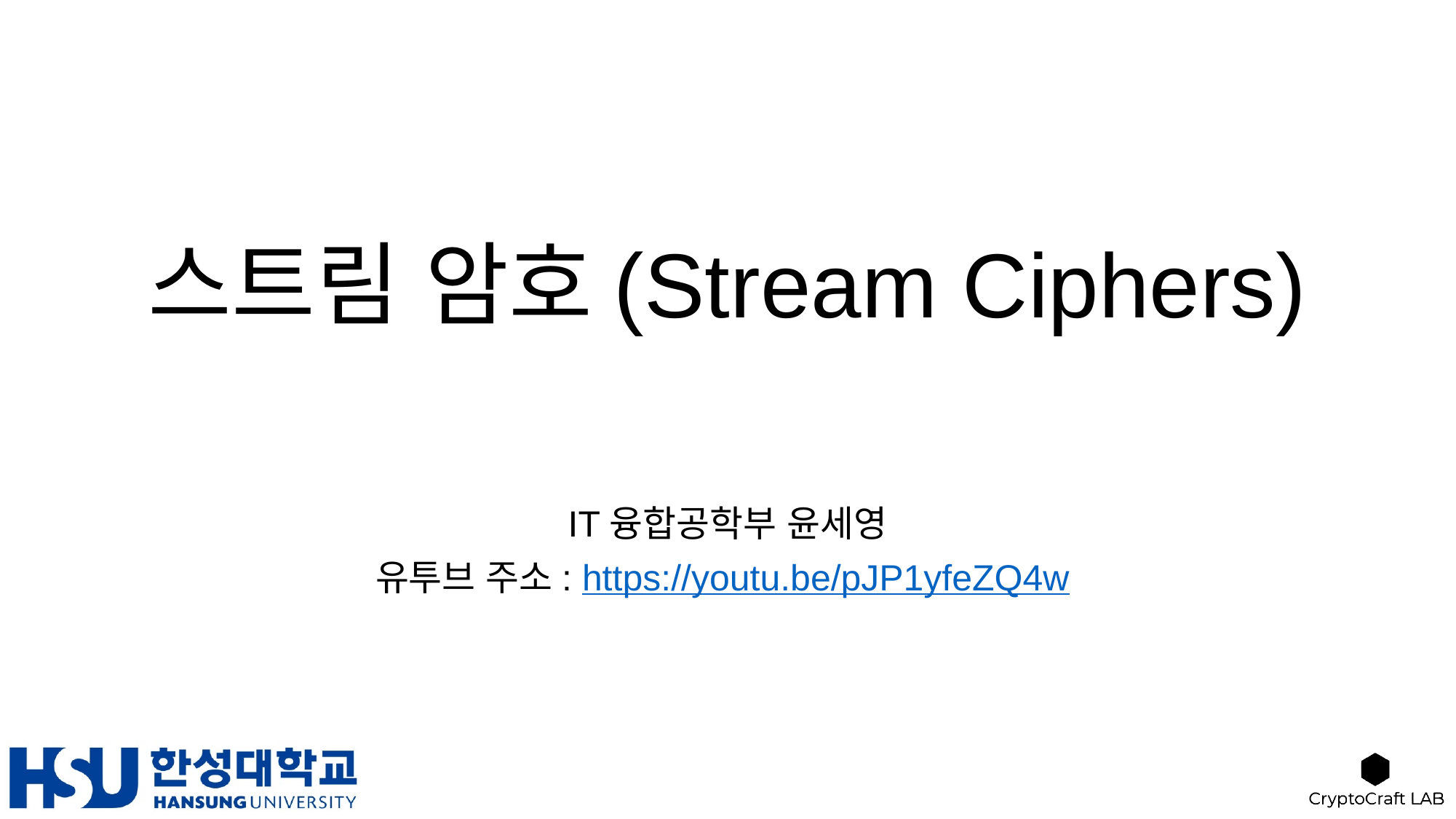

# 스트림 암호(Stream Ciphers)
IT융합공학부 윤세영
유투브 주소: https://youtu.be/pJP1yfeZQ4w